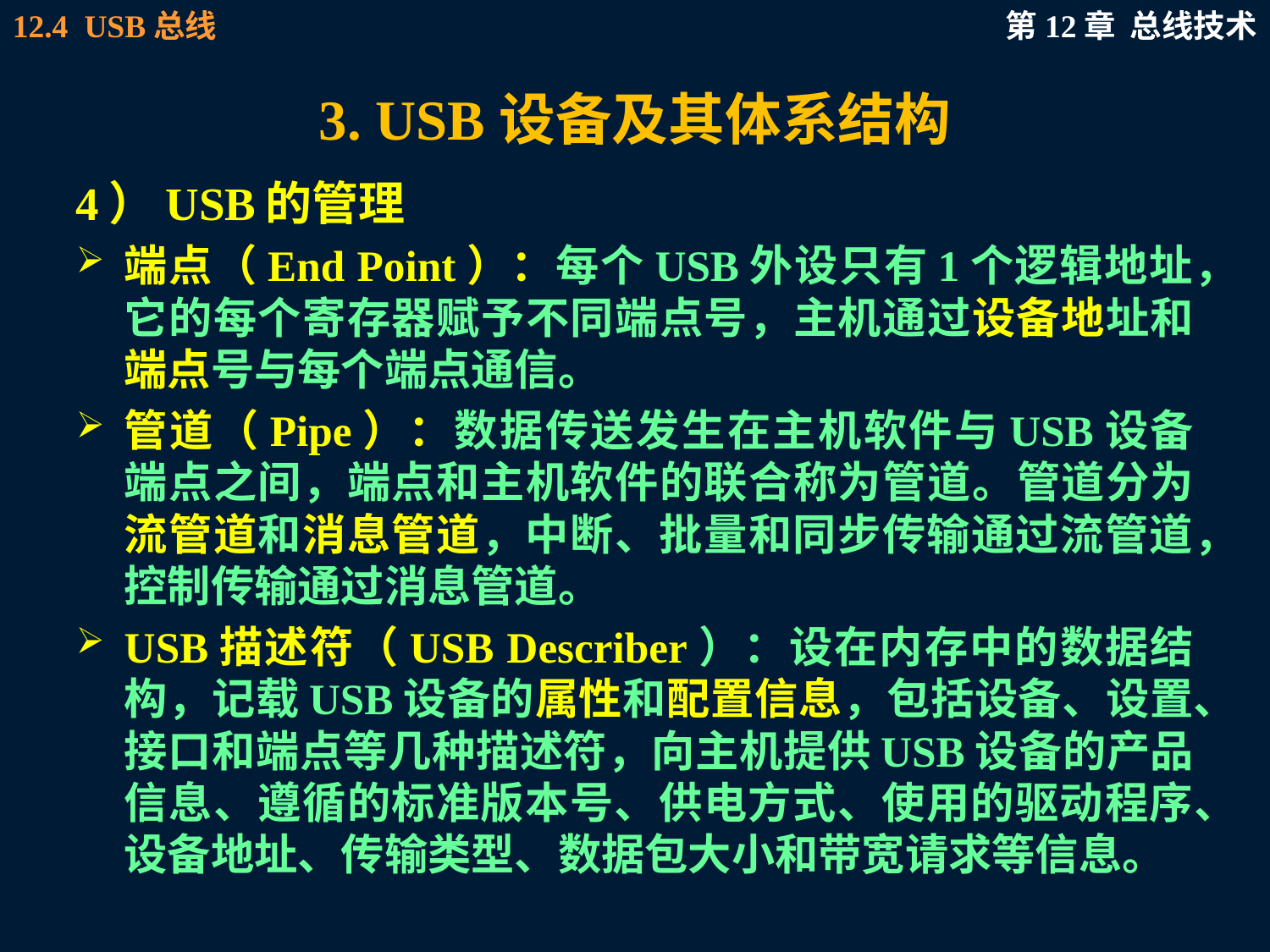

# 3. USB设备及其体系结构
4）USB的管理
端点（End Point）：每个USB外设只有1个逻辑地址，它的每个寄存器赋予不同端点号，主机通过设备地址和端点号与每个端点通信。
管道（Pipe）：数据传送发生在主机软件与USB设备端点之间，端点和主机软件的联合称为管道。管道分为流管道和消息管道，中断、批量和同步传输通过流管道，控制传输通过消息管道。
USB描述符（USB Describer）：设在内存中的数据结构，记载USB设备的属性和配置信息，包括设备、设置、接口和端点等几种描述符，向主机提供USB设备的产品信息、遵循的标准版本号、供电方式、使用的驱动程序、设备地址、传输类型、数据包大小和带宽请求等信息。